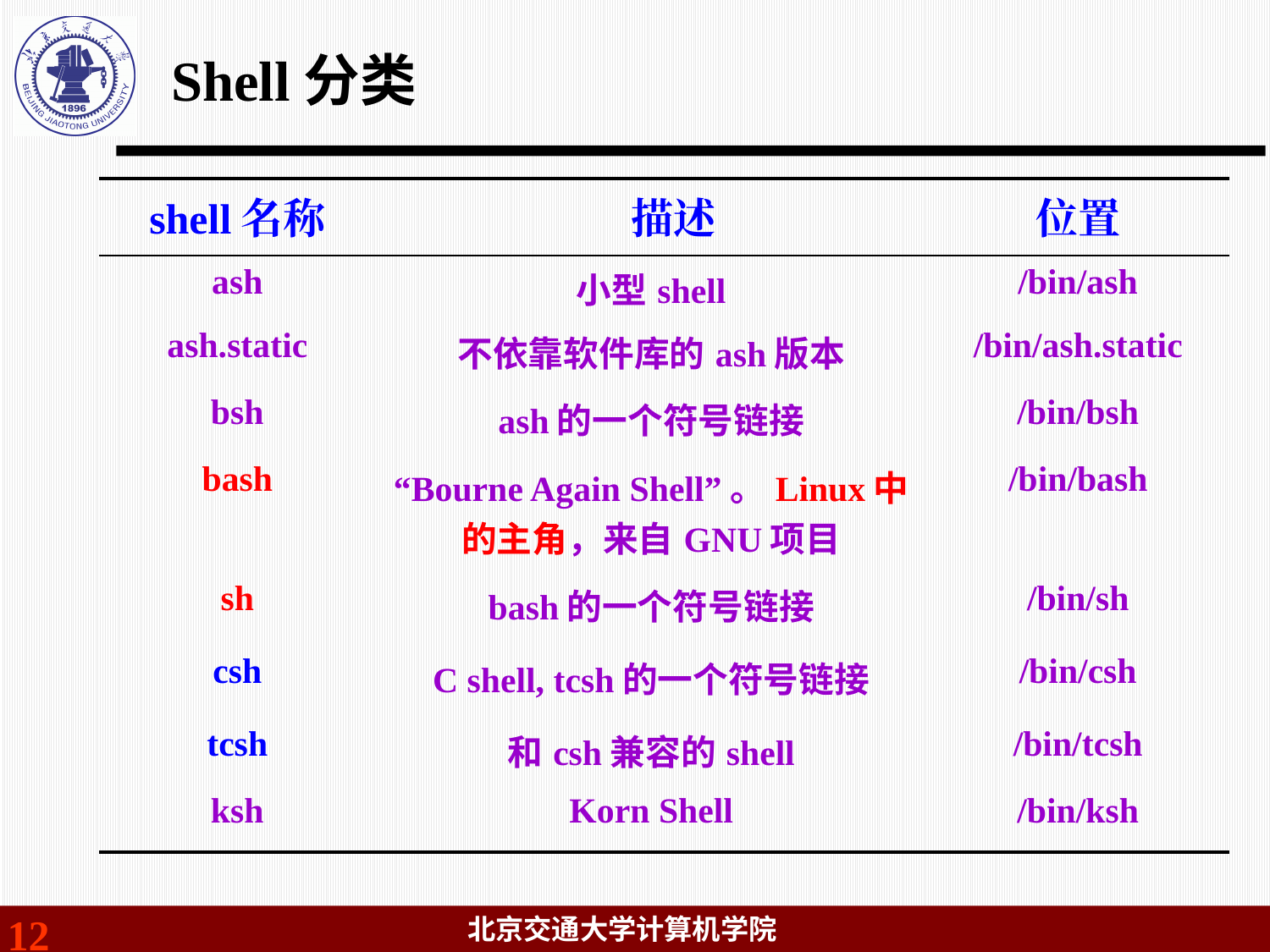

# Shell分类
| shell名称 | 描述 | 位置 |
| --- | --- | --- |
| ash | 小型shell | /bin/ash |
| ash.static | 不依靠软件库的ash版本 | /bin/ash.static |
| bsh | ash的一个符号链接 | /bin/bsh |
| bash | “Bourne Again Shell”。Linux中的主角，来自GNU项目 | /bin/bash |
| sh | bash的一个符号链接 | /bin/sh |
| csh | C shell, tcsh的一个符号链接 | /bin/csh |
| tcsh | 和csh兼容的shell | /bin/tcsh |
| ksh | Korn Shell | /bin/ksh |
12